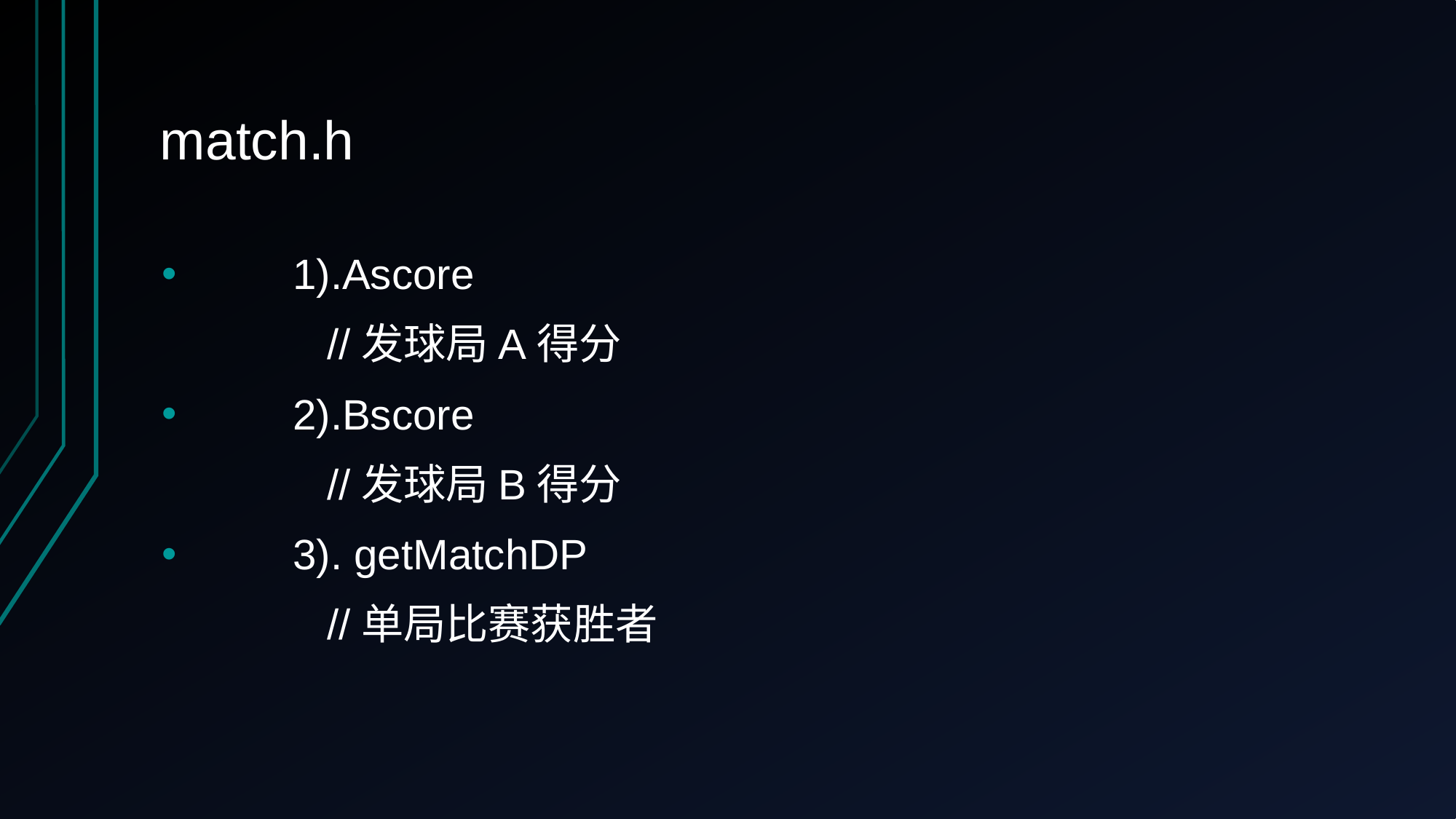

# match.h
        1).Ascore
              //发球局A得分
        2).Bscore
              //发球局B得分
        3). getMatchDP
              //单局比赛获胜者